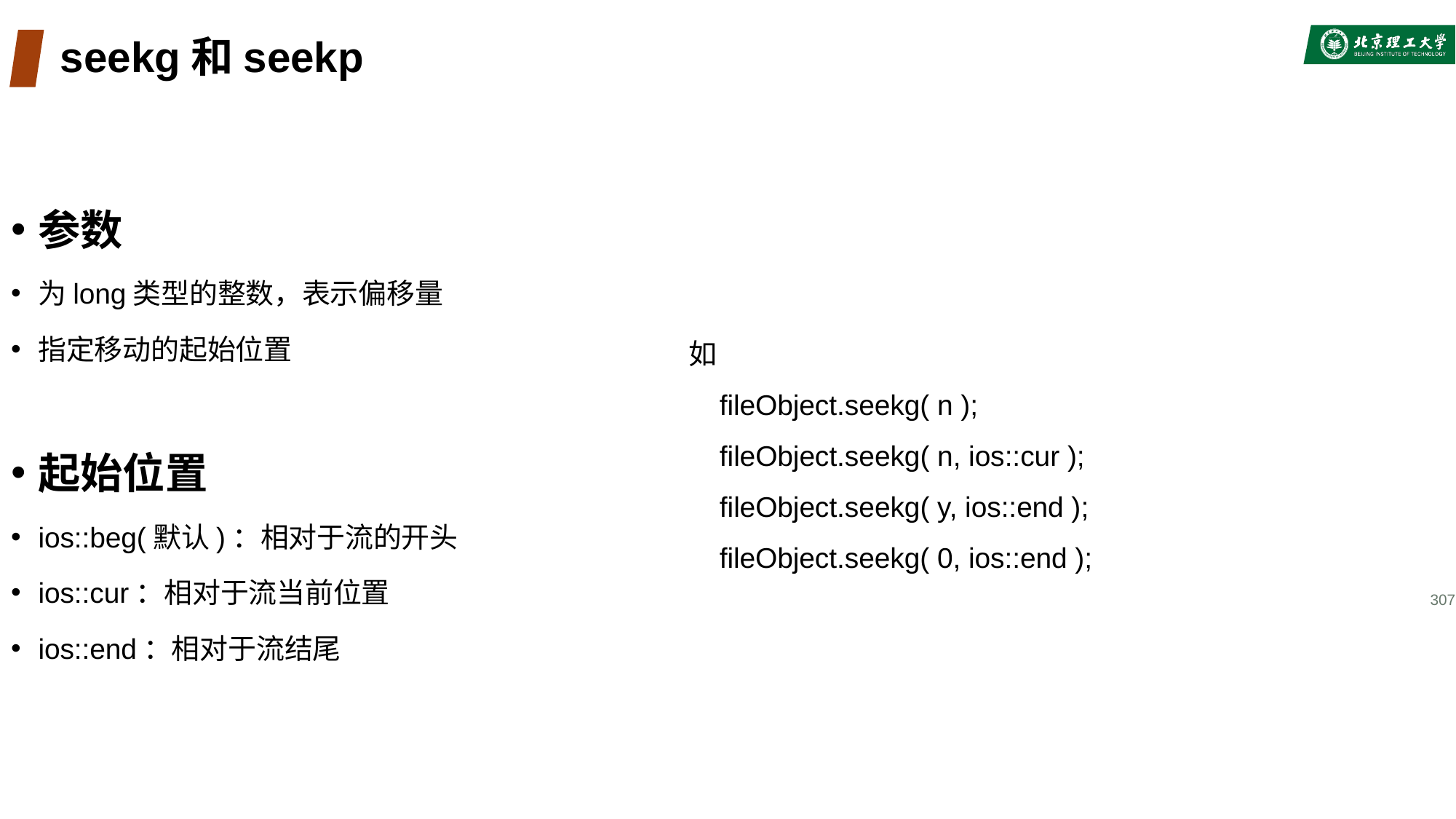

# seekg和seekp
参数
为long类型的整数，表示偏移量
指定移动的起始位置

起始位置
ios::beg(默认)：相对于流的开头
ios::cur：相对于流当前位置
ios::end：相对于流结尾
如
    fileObject.seekg( n );
    fileObject.seekg( n, ios::cur );
    fileObject.seekg( y, ios::end );
    fileObject.seekg( 0, ios::end );
307